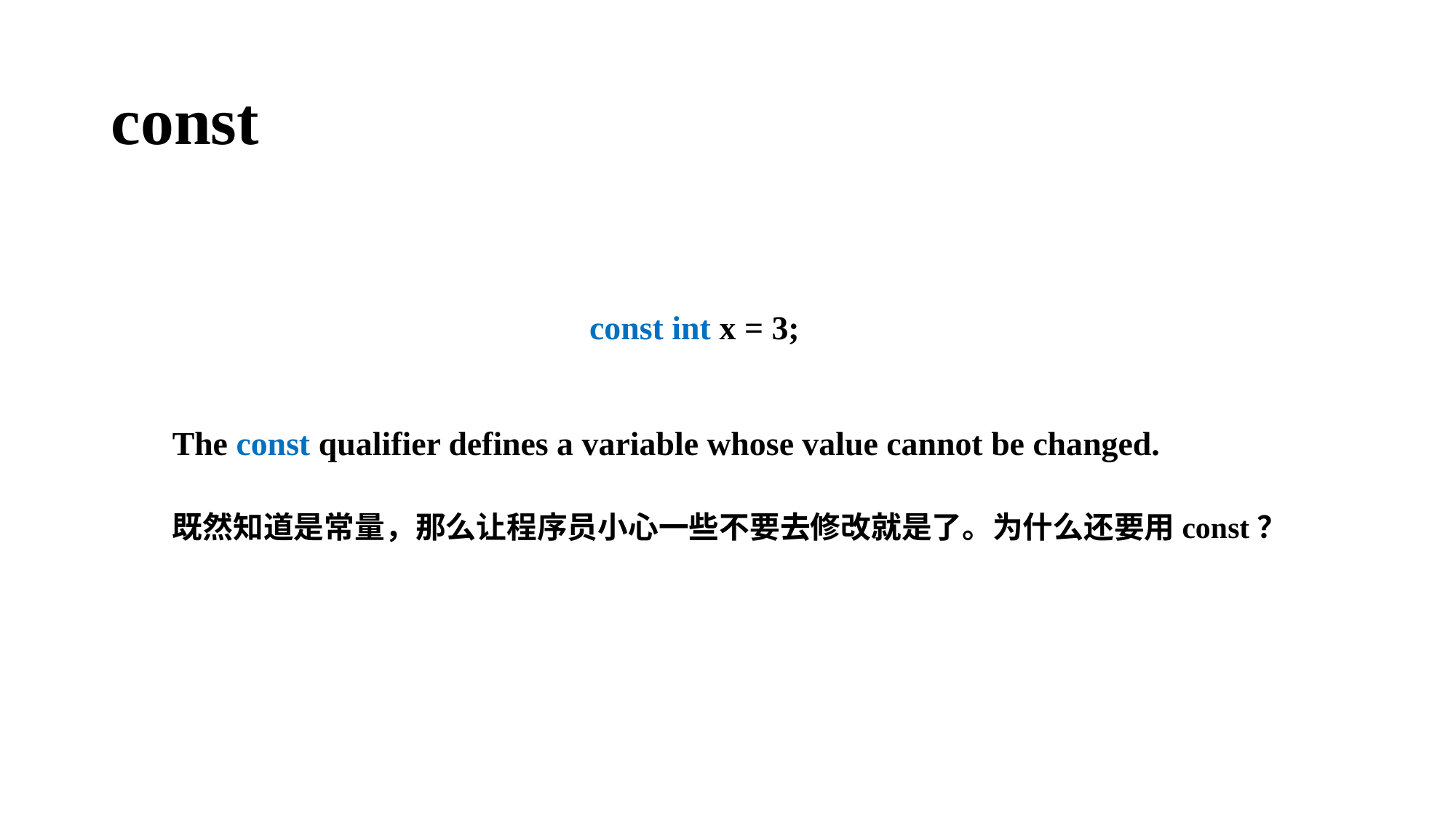

# const
const int x = 3;
The const qualifier defines a variable whose value cannot be changed.
既然知道是常量，那么让程序员小心一些不要去修改就是了。为什么还要用const？